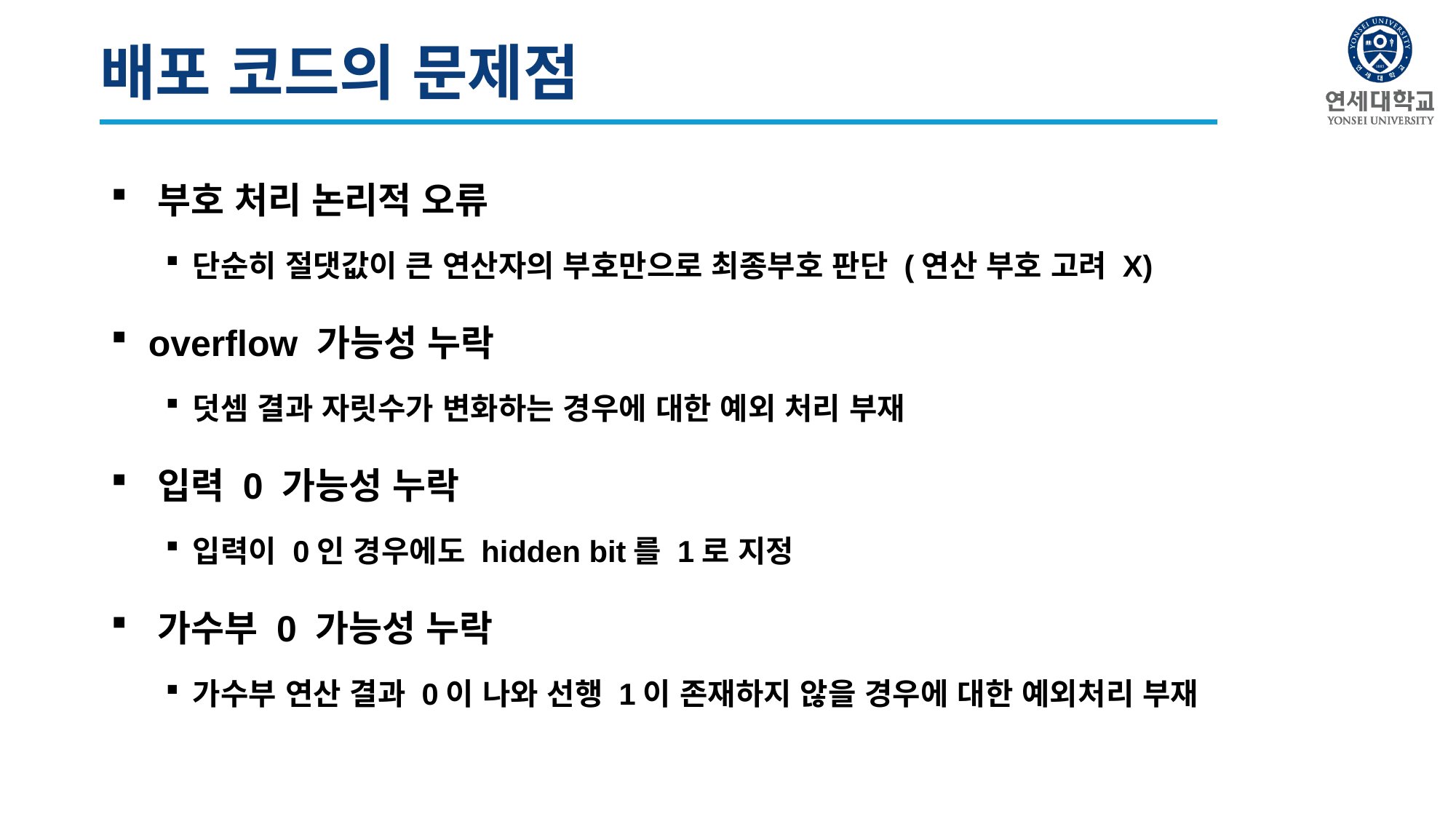

# 배포 코드의 문제점
 부호 처리 논리적 오류
단순히 절댓값이 큰 연산자의 부호만으로 최종부호 판단 (연산 부호 고려 X)
 overflow 가능성 누락
덧셈 결과 자릿수가 변화하는 경우에 대한 예외 처리 부재
 입력 0 가능성 누락
입력이 0인 경우에도 hidden bit를 1로 지정
 가수부 0 가능성 누락
가수부 연산 결과 0이 나와 선행 1이 존재하지 않을 경우에 대한 예외처리 부재